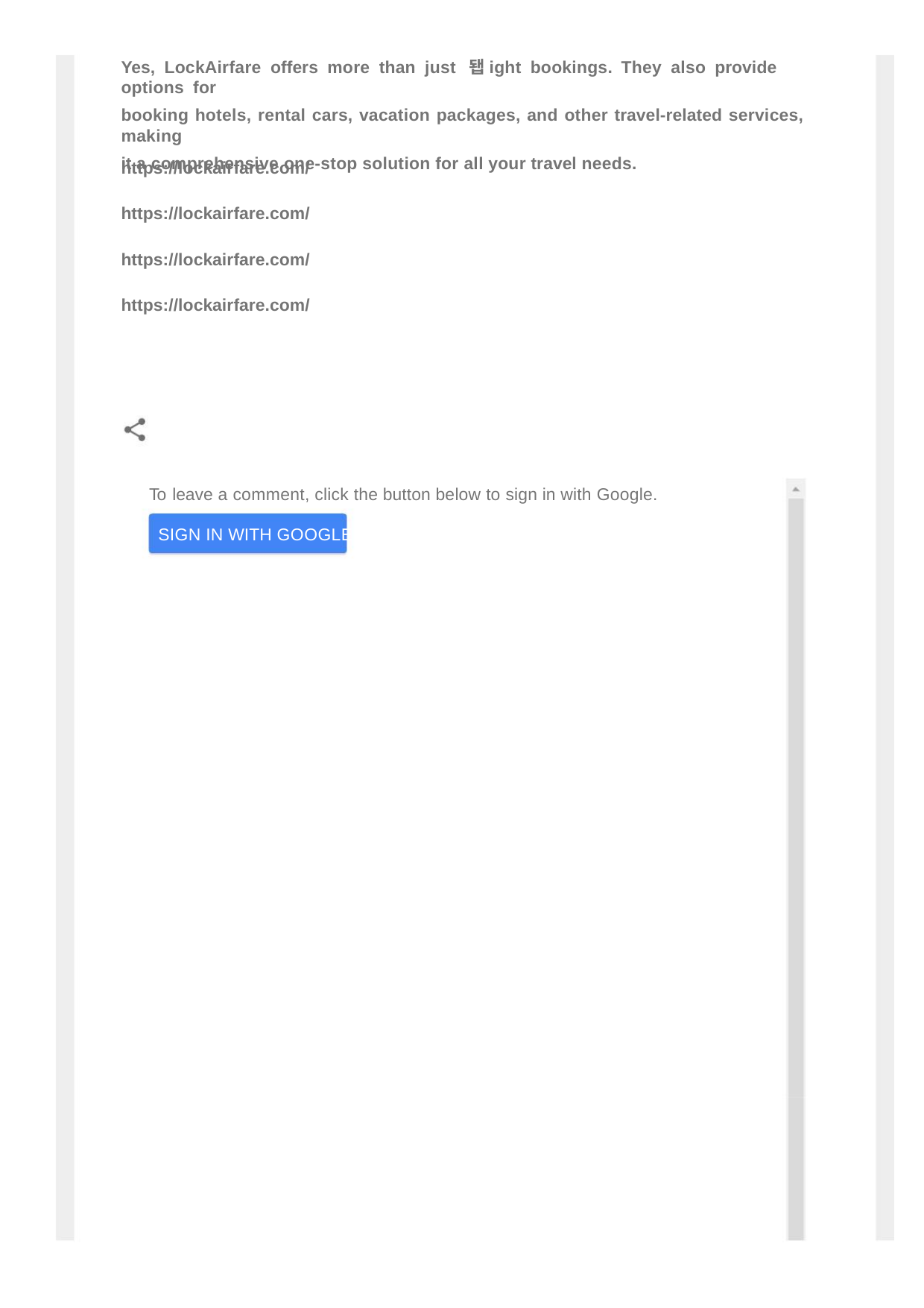

Yes, LockAirfare offers more than just 됍ight bookings. They also provide options for
booking hotels, rental cars, vacation packages, and other travel-related services, making
it a comprehensive one-stop solution for all your travel needs.
https://lockairfare.com/
https://lockairfare.com/
https://lockairfare.com/
https://lockairfare.com/
To leave a comment, click the button below to sign in with Google.
SIGN IN WITH GOOGLE